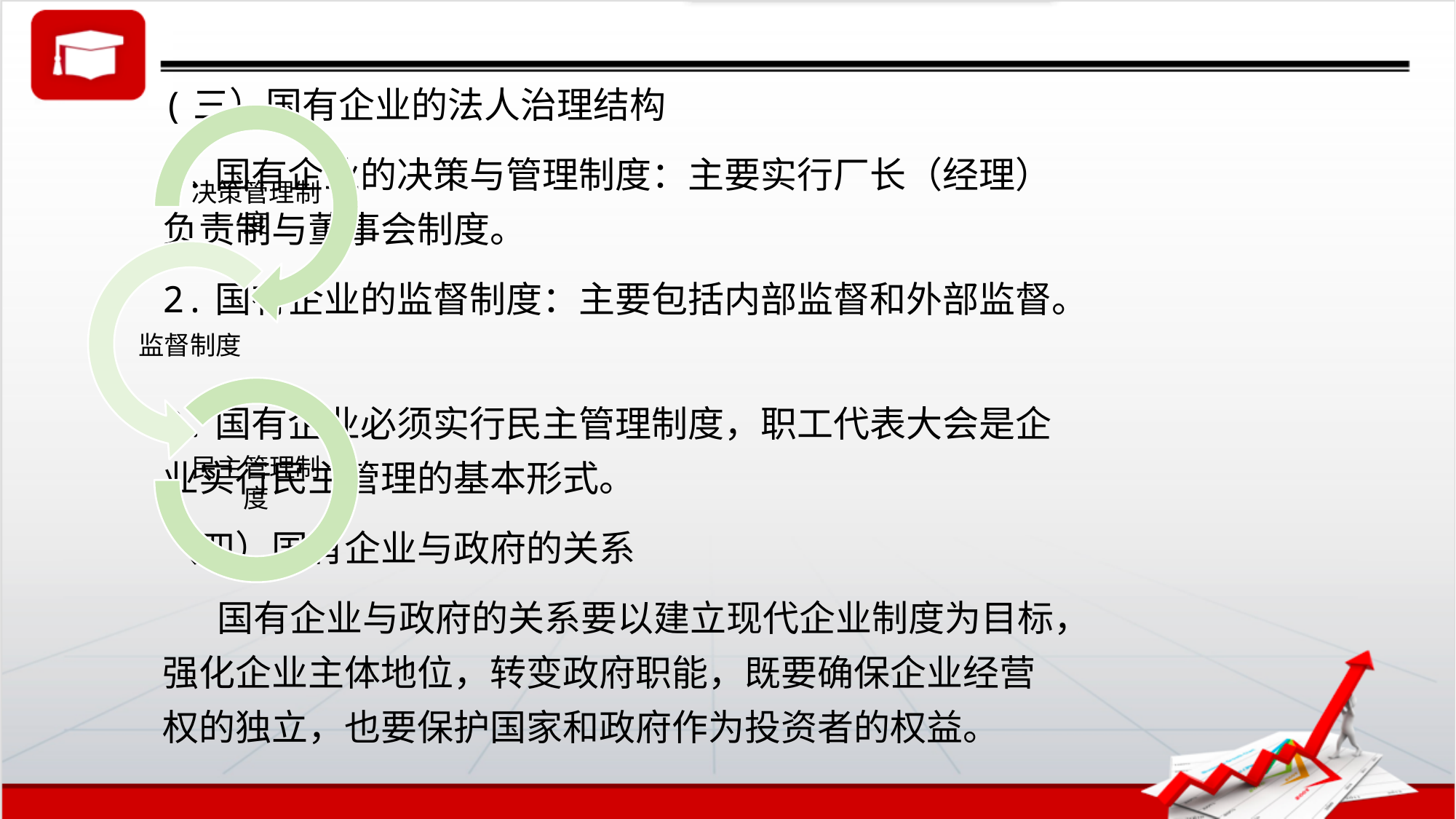

(三）国有企业的法人治理结构
1.国有企业的决策与管理制度：主要实行厂长（经理）负责制与董事会制度。
2.国有企业的监督制度：主要包括内部监督和外部监督。
3.国有企业必须实行民主管理制度，职工代表大会是企业实行民主管理的基本形式。
（四）国有企业与政府的关系
国有企业与政府的关系要以建立现代企业制度为目标，强化企业主体地位，转变政府职能，既要确保企业经营权的独立，也要保护国家和政府作为投资者的权益。
决策管理制度
监督制度
民主管理制度